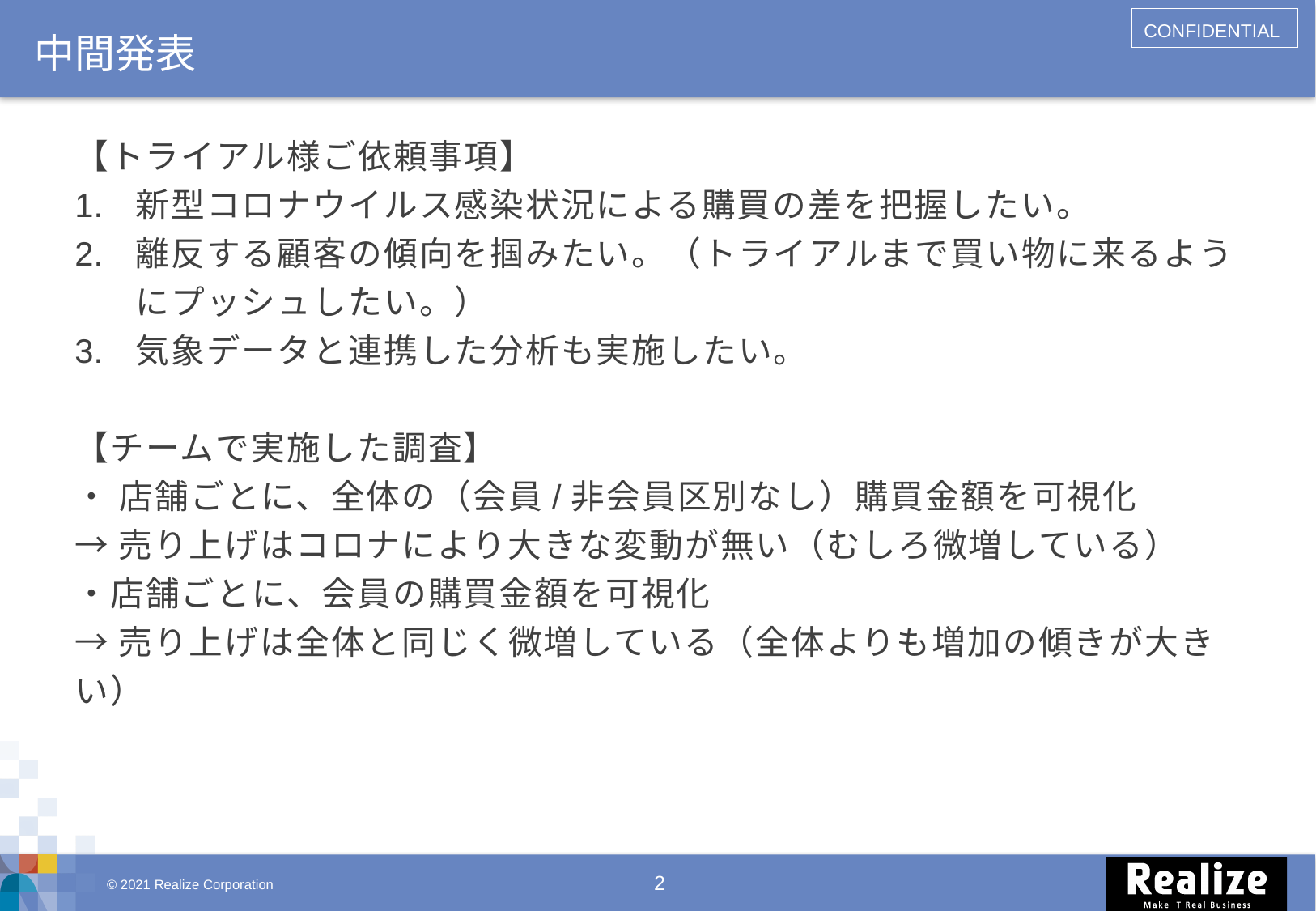

中間発表
【トライアル様ご依頼事項】
新型コロナウイルス感染状況による購買の差を把握したい。
離反する顧客の傾向を掴みたい。（トライアルまで買い物に来るようにプッシュしたい。）
気象データと連携した分析も実施したい。

【チームで実施した調査】
・ 店舗ごとに、全体の（会員/非会員区別なし）購買金額を可視化
→売り上げはコロナにより大きな変動が無い（むしろ微増している）
・店舗ごとに、会員の購買金額を可視化
→売り上げは全体と同じく微増している（全体よりも増加の傾きが大きい）